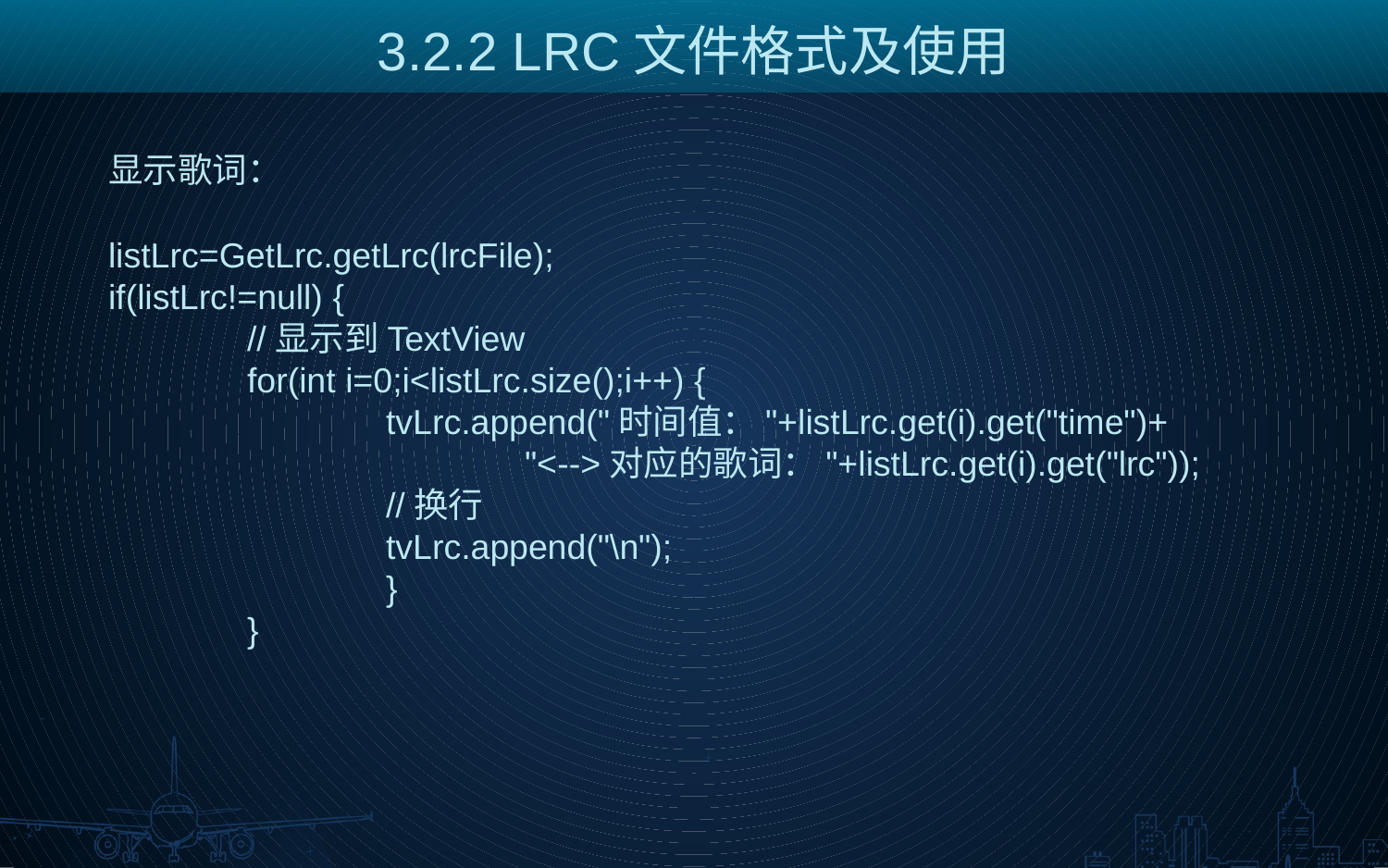

3.2.2 LRC文件格式及使用
显示歌词：
listLrc=GetLrc.getLrc(lrcFile);
if(listLrc!=null) {
	//显示到TextView
	for(int i=0;i<listLrc.size();i++) {
		tvLrc.append("时间值："+listLrc.get(i).get("time")+
			"<-->对应的歌词："+listLrc.get(i).get("lrc"));
		//换行
		tvLrc.append("\n");
		}
	}